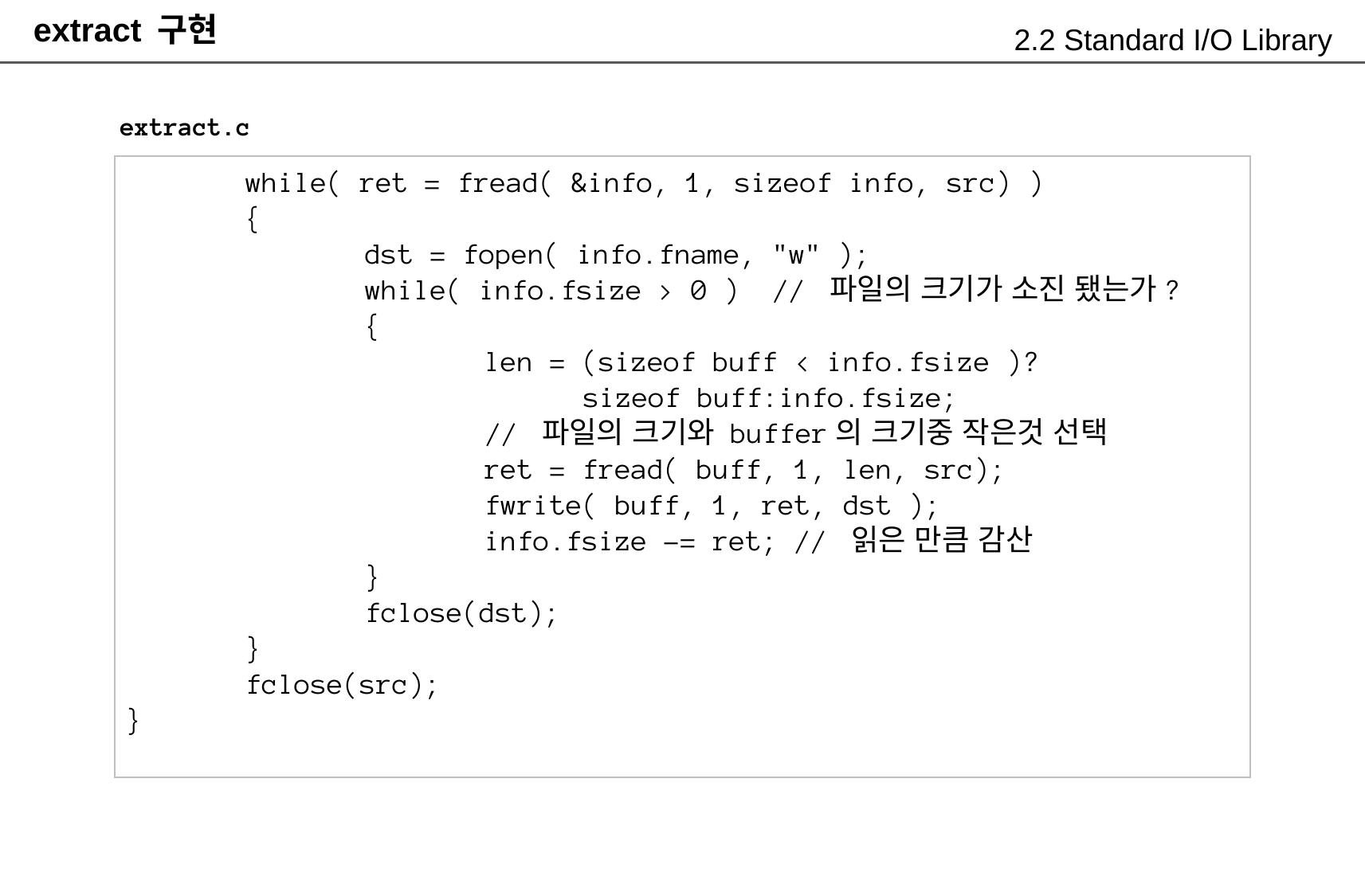

# extract 구현
2.2 Standard I/O Library
extract.c
	while( ret = fread( &info, 1, sizeof info, src) )
	{
		dst = fopen( info.fname, "w" );
		while( info.fsize > 0 )  // 파일의 크기가 소진 됐는가?
		{
			len = (sizeof buff < info.fsize )?
                            sizeof buff:info.fsize;
                      // 파일의 크기와 buffer의 크기중 작은것 선택
			ret = fread( buff, 1, len, src);
			fwrite( buff, 1, ret, dst );
			info.fsize -= ret; // 읽은 만큼 감산
		}
		fclose(dst);
	}
	fclose(src);
}